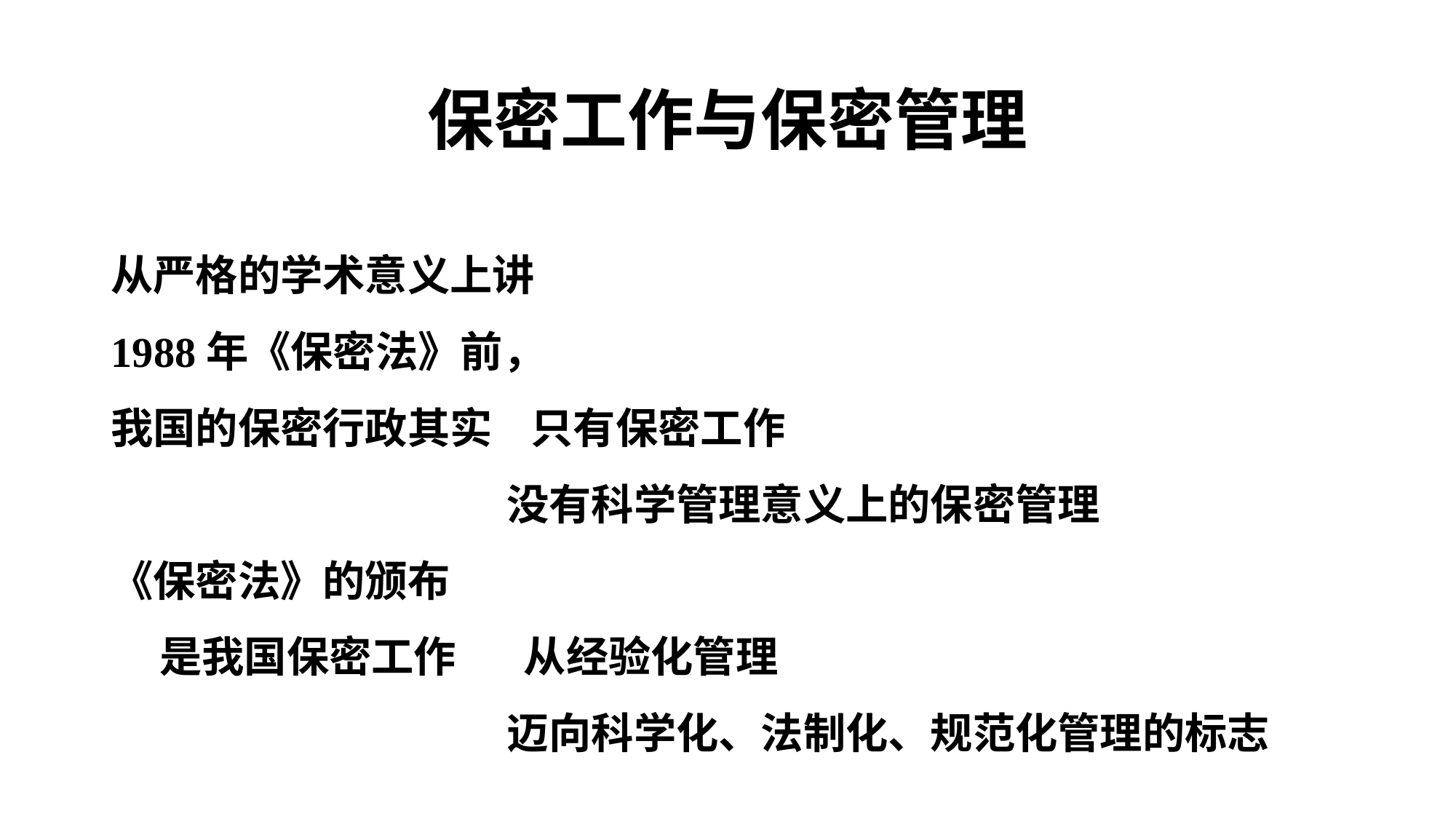

# 保密工作与保密管理
从严格的学术意义上讲
1988年《保密法》前，
我国的保密行政其实    只有保密工作
                                        没有科学管理意义上的保密管理
《保密法》的颁布
    是我国保密工作       从经验化管理
                                        迈向科学化、法制化、规范化管理的标志